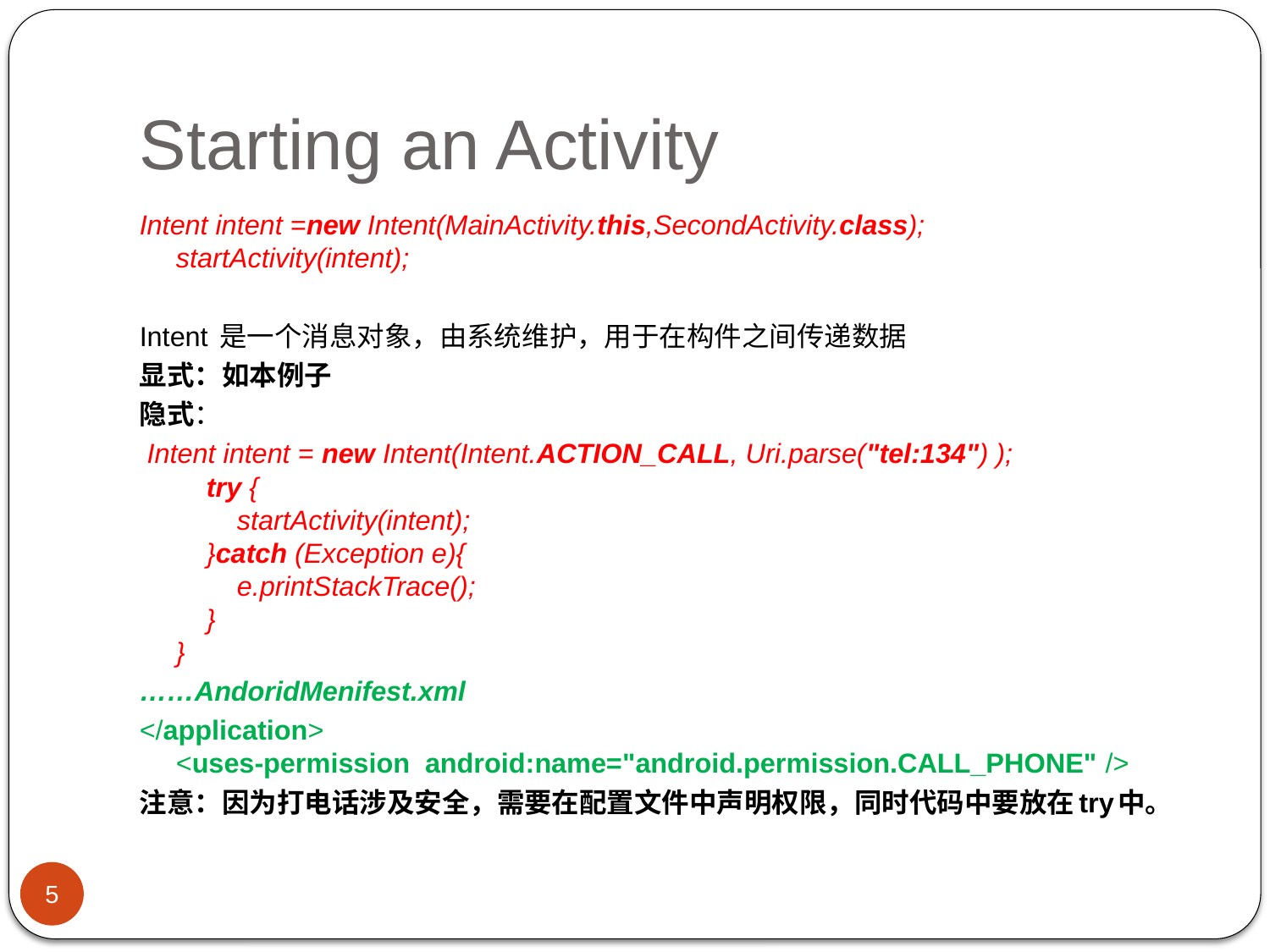

# Starting an Activity
Intent intent =new Intent(MainActivity.this,SecondActivity.class);
startActivity(intent);

Intent 是一个消息对象，由系统维护，用于在构件之间传递数据
显式：如本例子
隐式：
 Intent intent = new Intent(Intent.ACTION_CALL, Uri.parse("tel:134") );
    try {
        startActivity(intent);
    }catch (Exception e){
        e.printStackTrace();
    }
}
……AndoridMenifest.xml
</application>
<uses-permission  android:name="android.permission.CALL_PHONE" />
注意：因为打电话涉及安全，需要在配置文件中声明权限，同时代码中要放在try中。
5